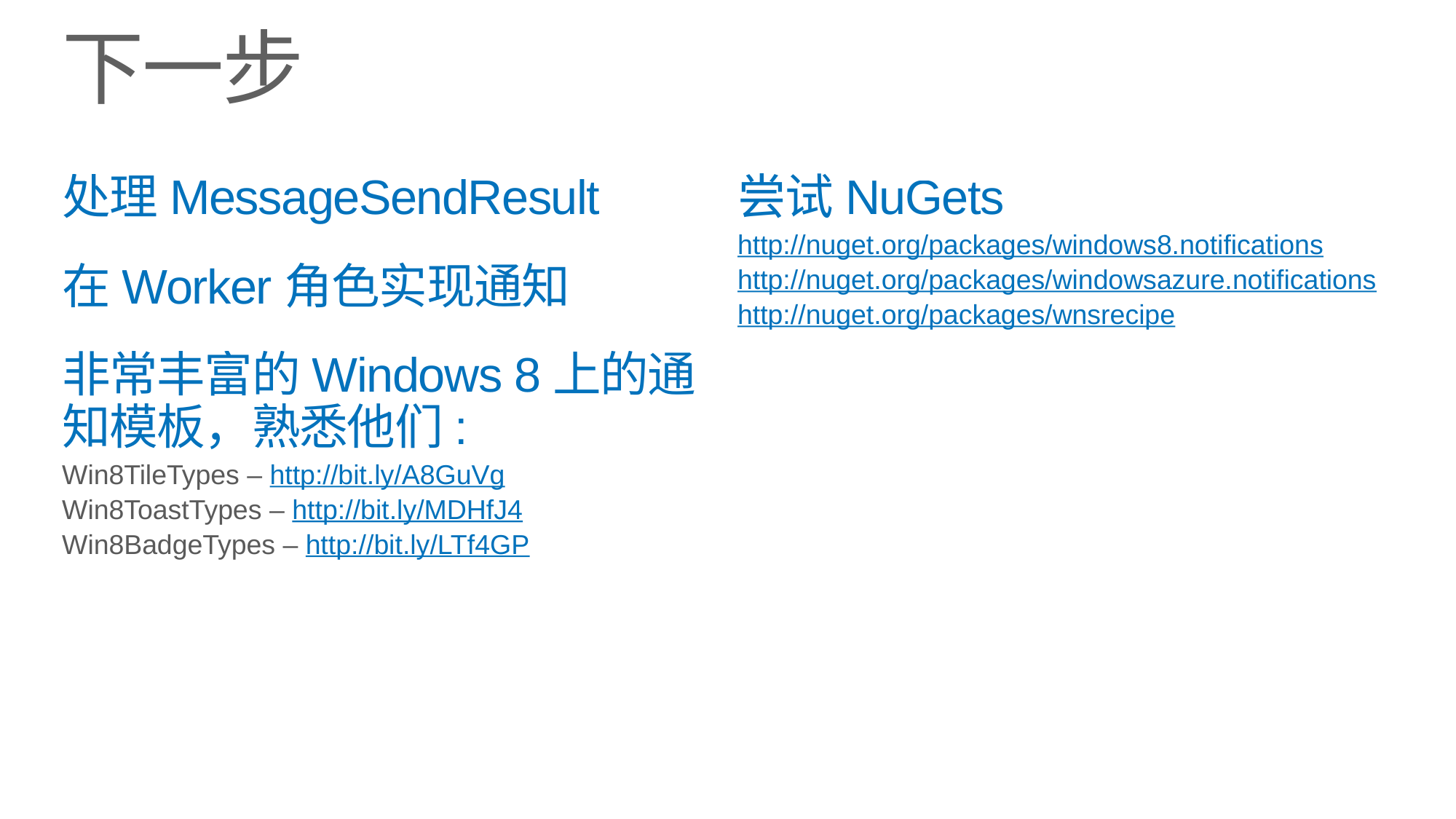

# 下一步
处理MessageSendResult
在Worker角色实现通知
非常丰富的Windows 8上的通知模板，熟悉他们:
Win8TileTypes – http://bit.ly/A8GuVg
Win8ToastTypes – http://bit.ly/MDHfJ4
Win8BadgeTypes – http://bit.ly/LTf4GP
尝试NuGets
http://nuget.org/packages/windows8.notifications
http://nuget.org/packages/windowsazure.notifications
http://nuget.org/packages/wnsrecipe